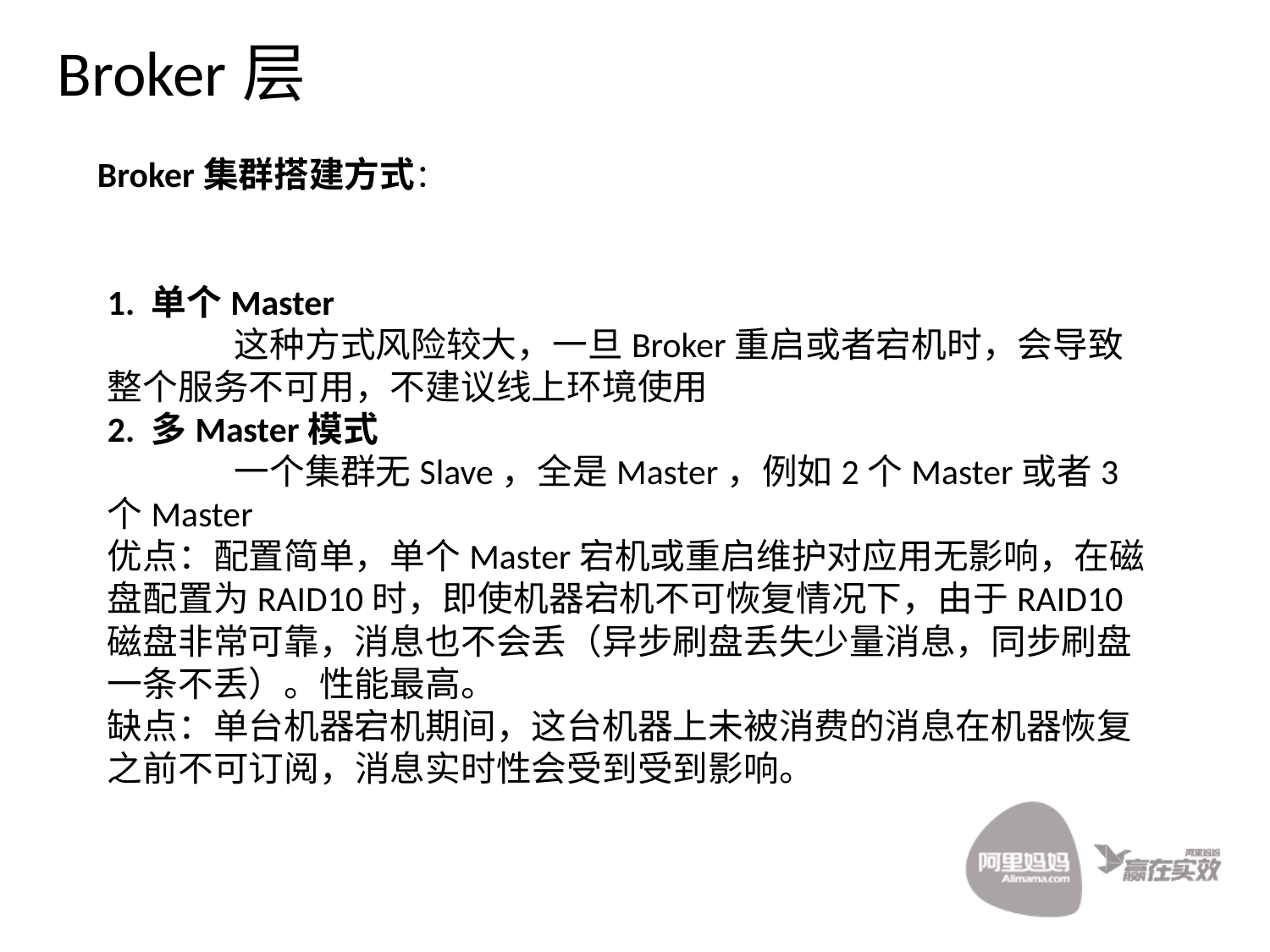

Broker层
Broker集群搭建方式：

1. 单个Master
	这种方式风险较大，一旦Broker重启或者宕机时，会导致整个服务不可用，不建议线上环境使用
2. 多Master模式
	一个集群无Slave，全是Master，例如2个Master或者3个Master
优点：配置简单，单个Master宕机或重启维护对应用无影响，在磁盘配置为RAID10时，即使机器宕机不可恢复情况下，由于RAID10磁盘非常可靠，消息也不会丢（异步刷盘丢失少量消息，同步刷盘一条不丢）。性能最高。
缺点：单台机器宕机期间，这台机器上未被消费的消息在机器恢复之前不可订阅，消息实时性会受到受到影响。